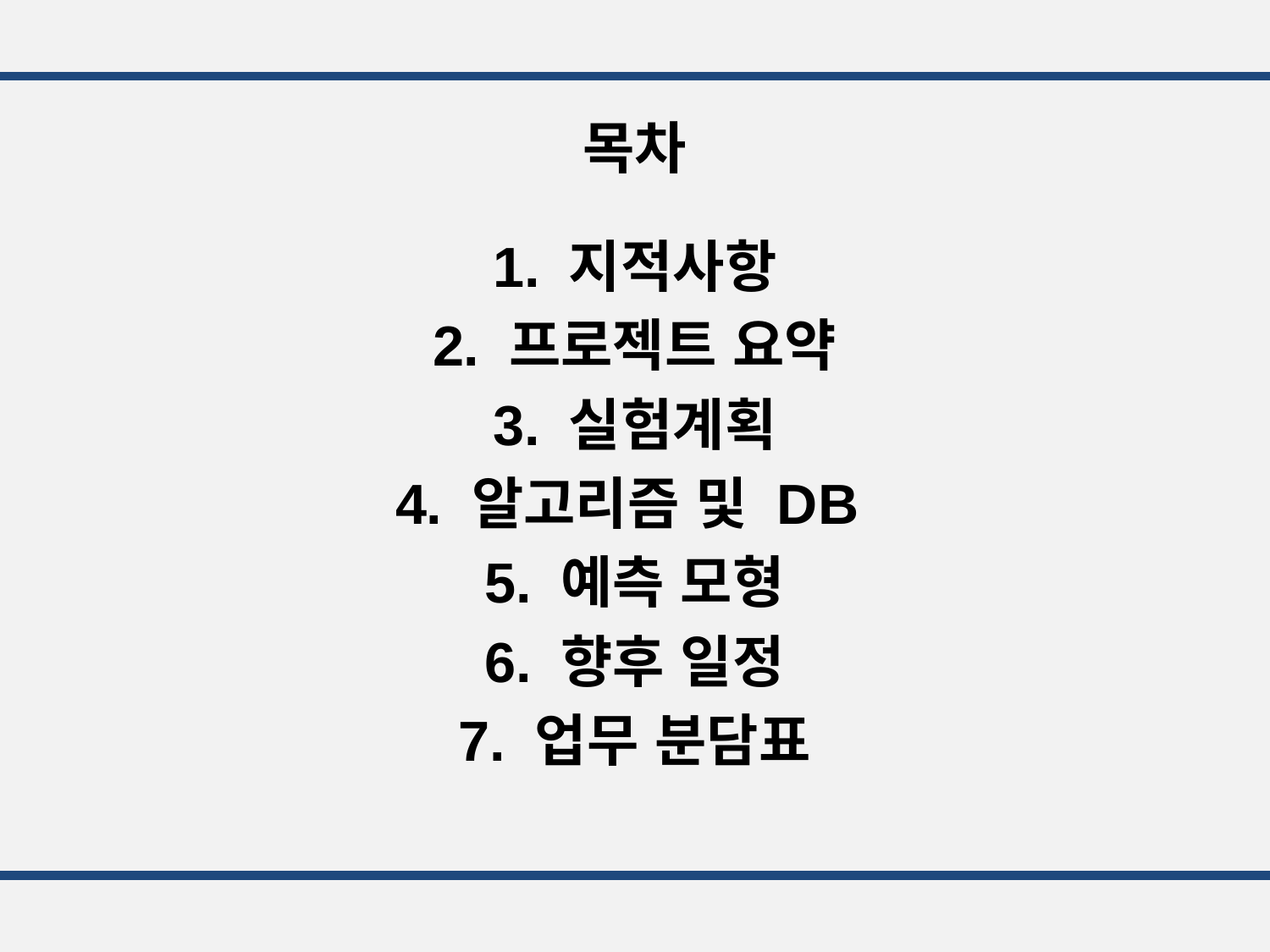

목차

1. 지적사항
2. 프로젝트 요약
3. 실험계획
4. 알고리즘 및 DB
5. 예측 모형
6. 향후 일정
7. 업무 분담표